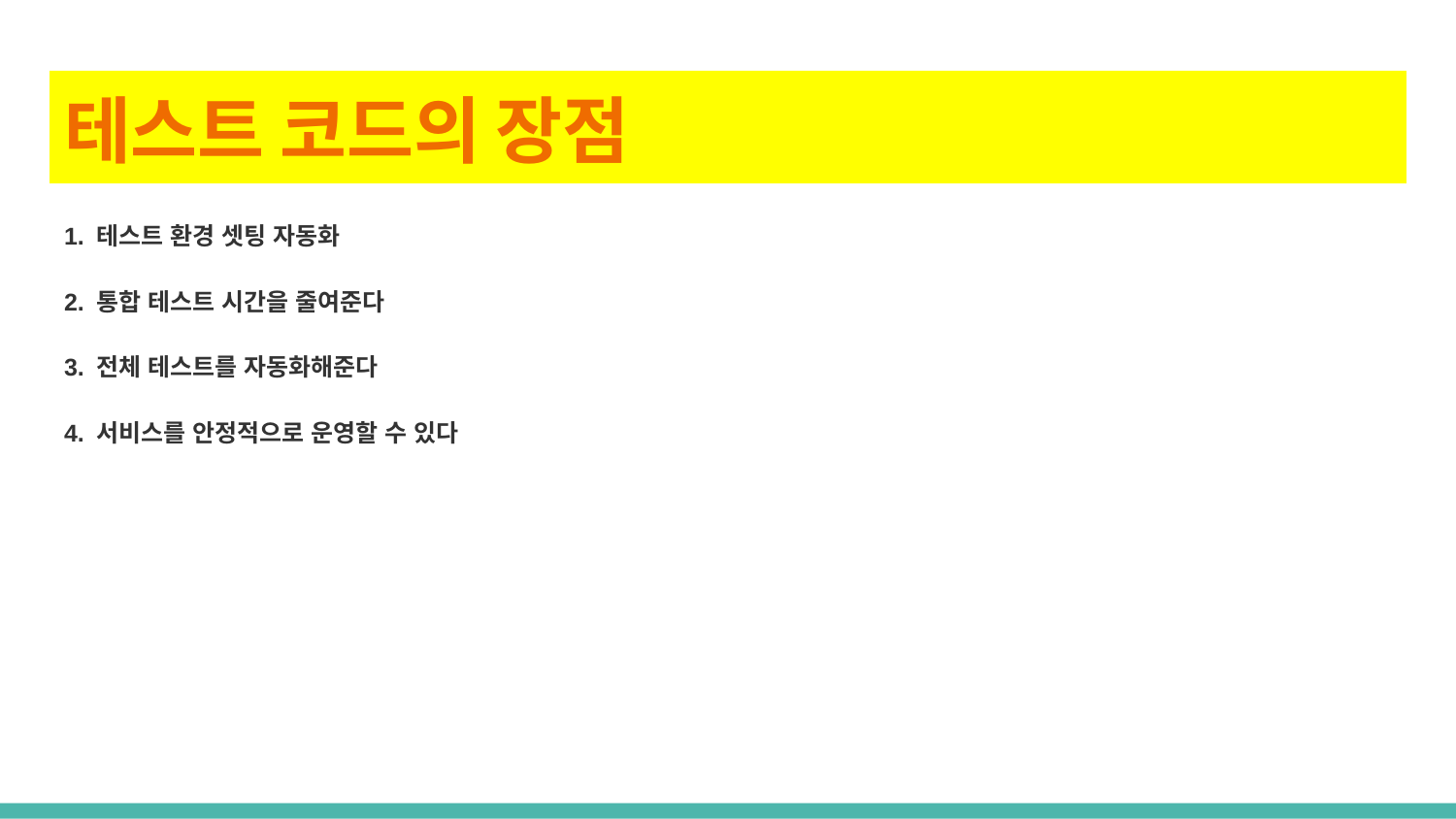

# 테스트 코드의 장점
1. 테스트 환경 셋팅 자동화
2. 통합 테스트 시간을 줄여준다
3. 전체 테스트를 자동화해준다
4. 서비스를 안정적으로 운영할 수 있다